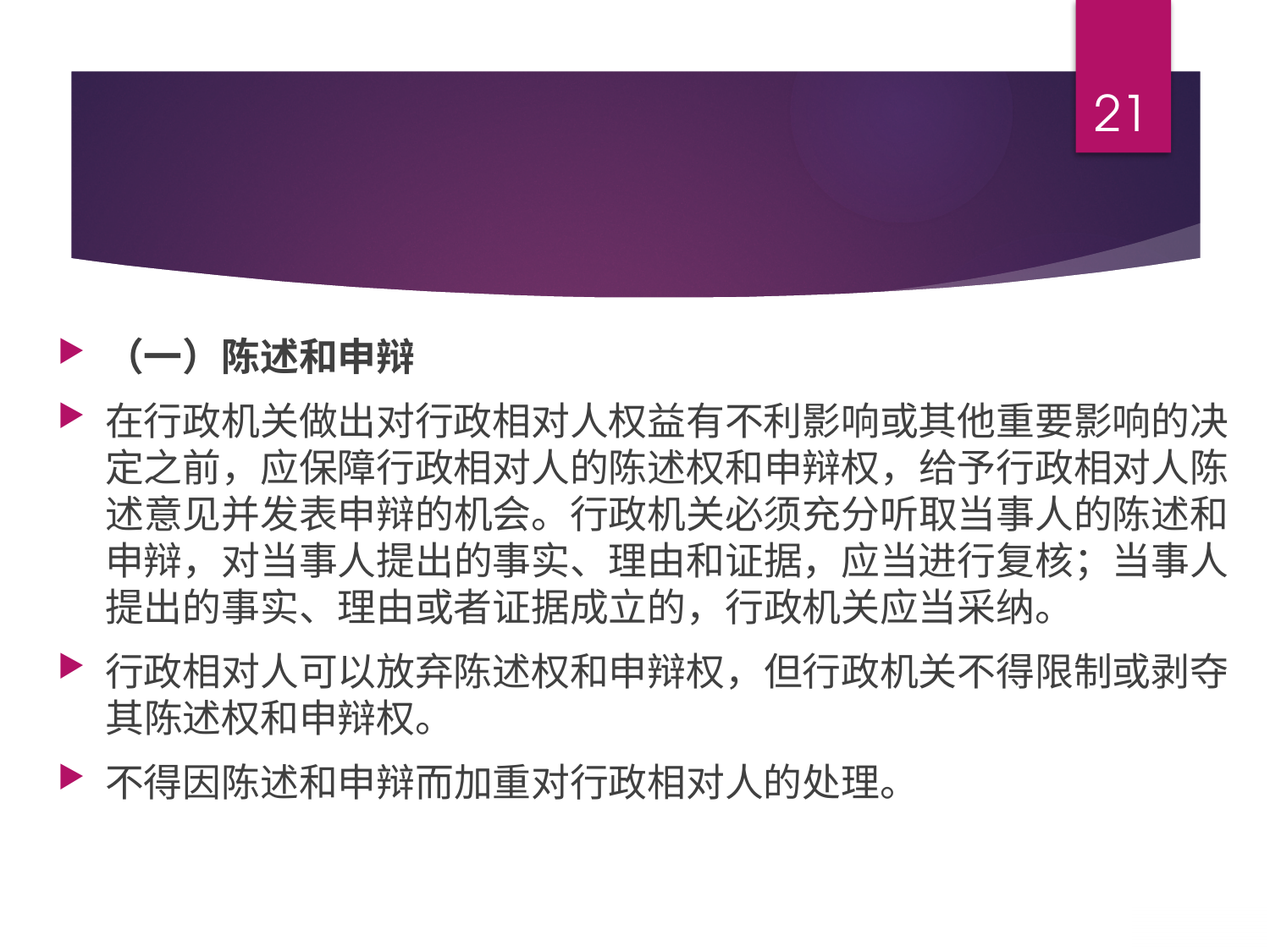

21
#
（一）陈述和申辩
在行政机关做出对行政相对人权益有不利影响或其他重要影响的决定之前，应保障行政相对人的陈述权和申辩权，给予行政相对人陈述意见并发表申辩的机会。行政机关必须充分听取当事人的陈述和申辩，对当事人提出的事实、理由和证据，应当进行复核；当事人提出的事实、理由或者证据成立的，行政机关应当采纳。
行政相对人可以放弃陈述权和申辩权，但行政机关不得限制或剥夺其陈述权和申辩权。
不得因陈述和申辩而加重对行政相对人的处理。